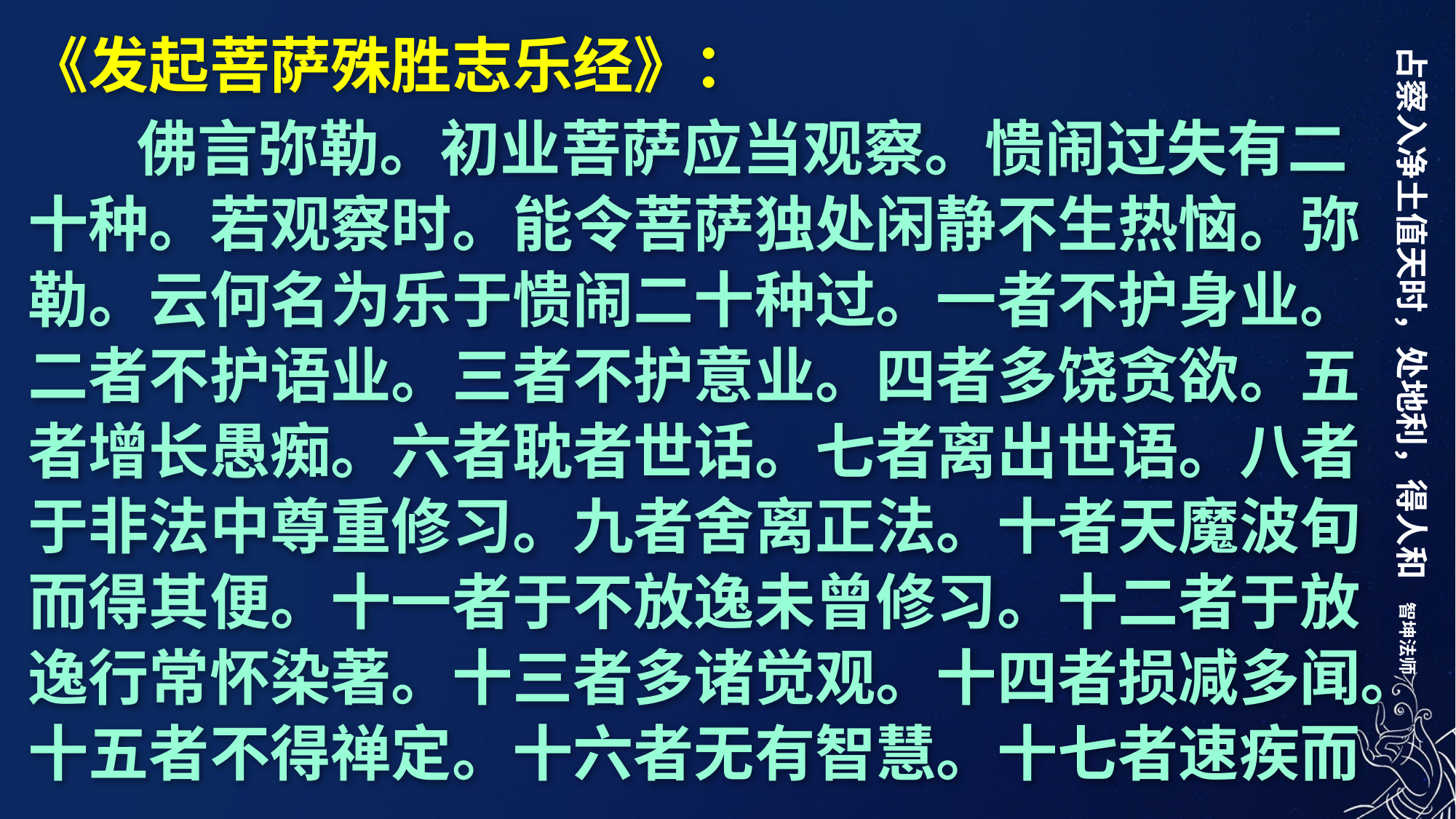

《发起菩萨殊胜志乐经》：
	佛言弥勒。初业菩萨应当观察。愦闹过失有二十种。若观察时。能令菩萨独处闲静不生热恼。弥勒。云何名为乐于愦闹二十种过。一者不护身业。二者不护语业。三者不护意业。四者多饶贪欲。五者增长愚痴。六者耽者世话。七者离出世语。八者于非法中尊重修习。九者舍离正法。十者天魔波旬而得其便。十一者于不放逸未曾修习。十二者于放逸行常怀染著。十三者多诸觉观。十四者损减多闻。十五者不得禅定。十六者无有智慧。十七者速疾而